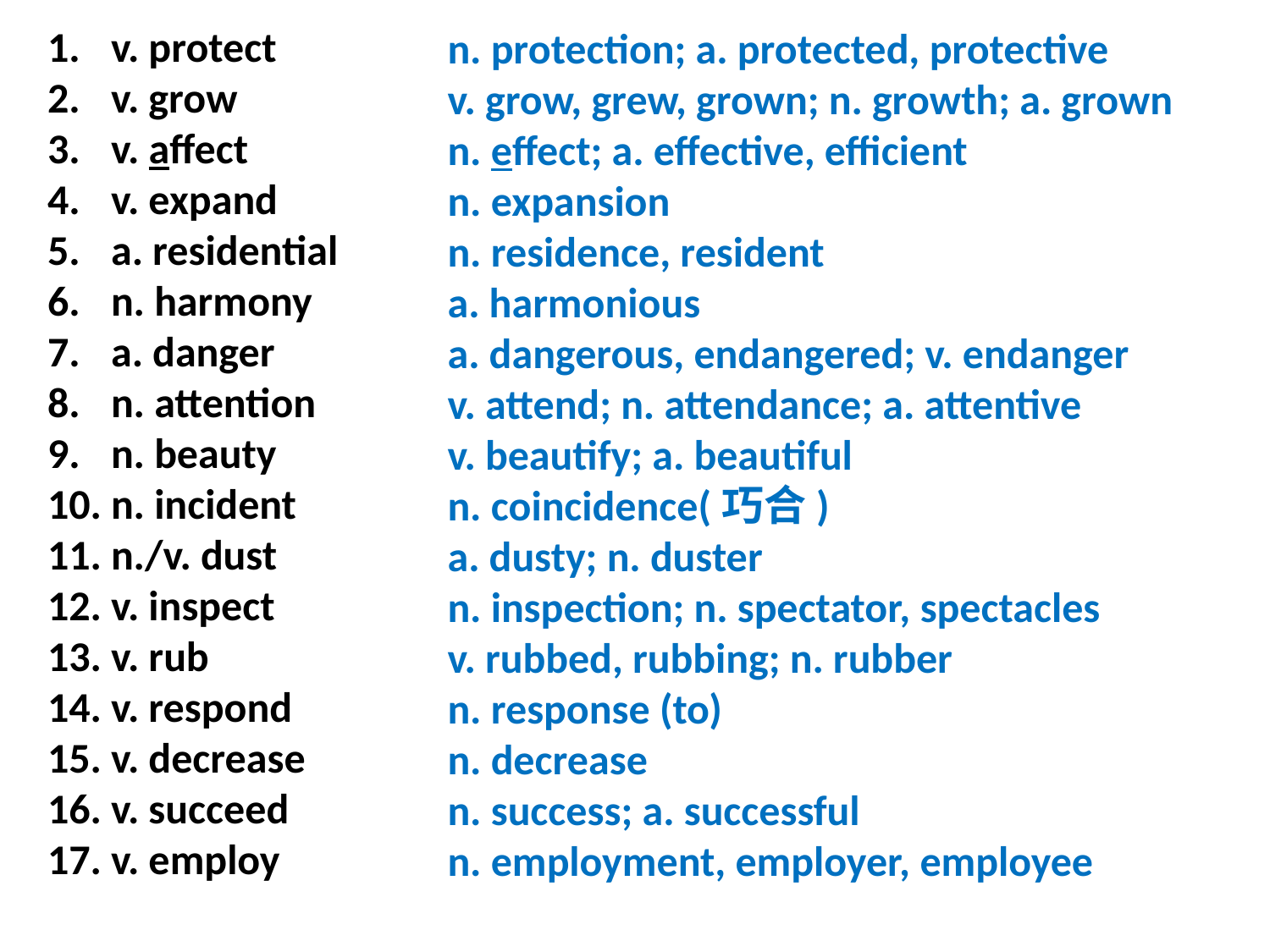

n. protection; a. protected, protective
v. grow, grew, grown; n. growth; a. grown
n. effect; a. effective, efficient
n. expansion
n. residence, resident
a. harmonious
a. dangerous, endangered; v. endanger
v. attend; n. attendance; a. attentive
v. beautify; a. beautiful
n. coincidence(巧合)
a. dusty; n. duster
n. inspection; n. spectator, spectacles
v. rubbed, rubbing; n. rubber
n. response (to)
n. decrease
n. success; a. successful
n. employment, employer, employee
v. protect
v. grow
v. affect
v. expand
a. residential
n. harmony
a. danger
n. attention
n. beauty
n. incident
n./v. dust
v. inspect
v. rub
v. respond
v. decrease
v. succeed
v. employ